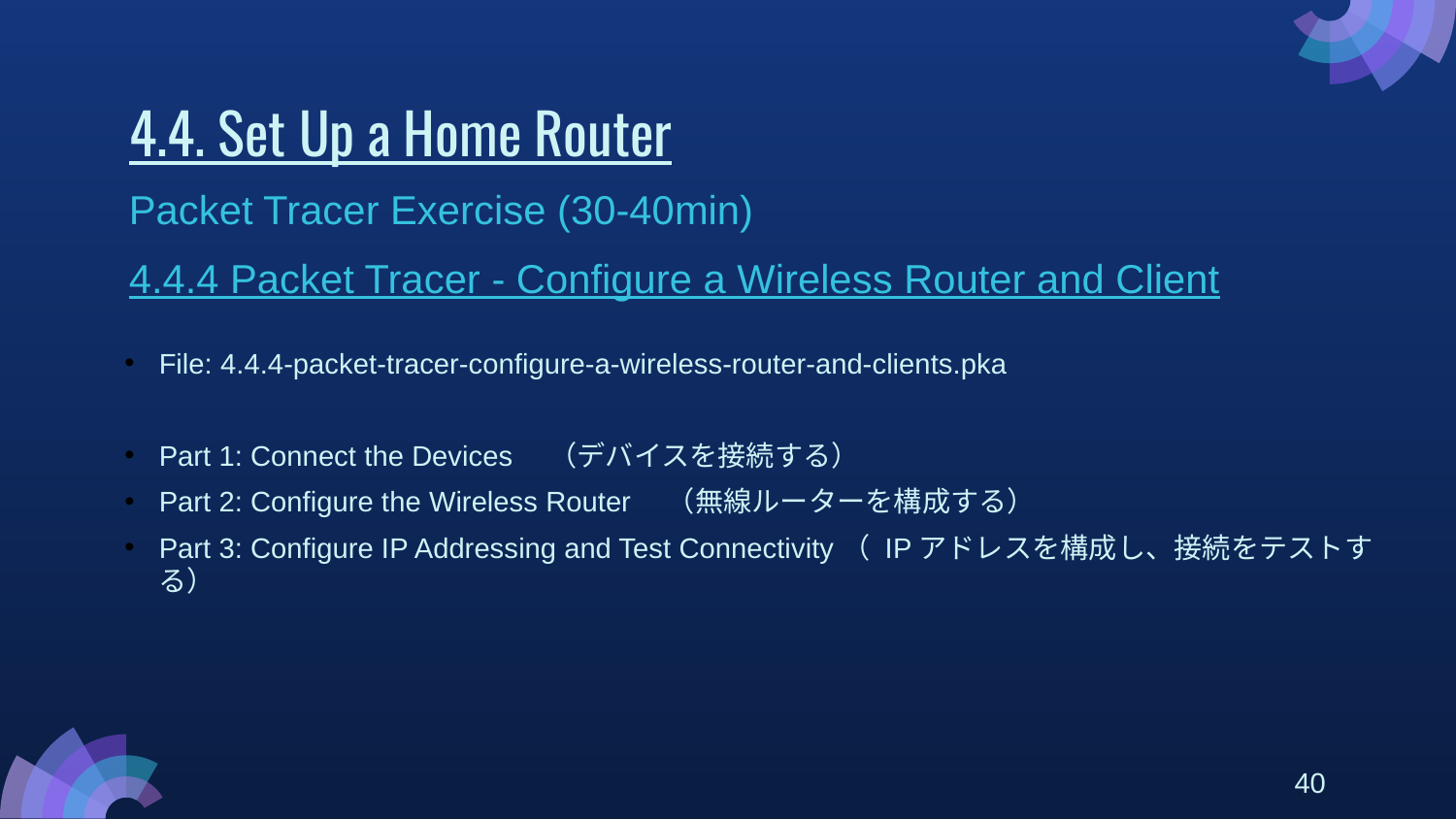

# 4.4. Set Up a Home Router
Packet Tracer Exercise (30-40min)
4.4.4 Packet Tracer - Configure a Wireless Router and Client
File: 4.4.4-packet-tracer-configure-a-wireless-router-and-clients.pka

Part 1: Connect the Devices　（デバイスを接続する）
Part 2: Configure the Wireless Router　（無線ルーターを構成する）
Part 3: Configure IP Addressing and Test Connectivity（ IPアドレスを構成し、接続をテストする）
40